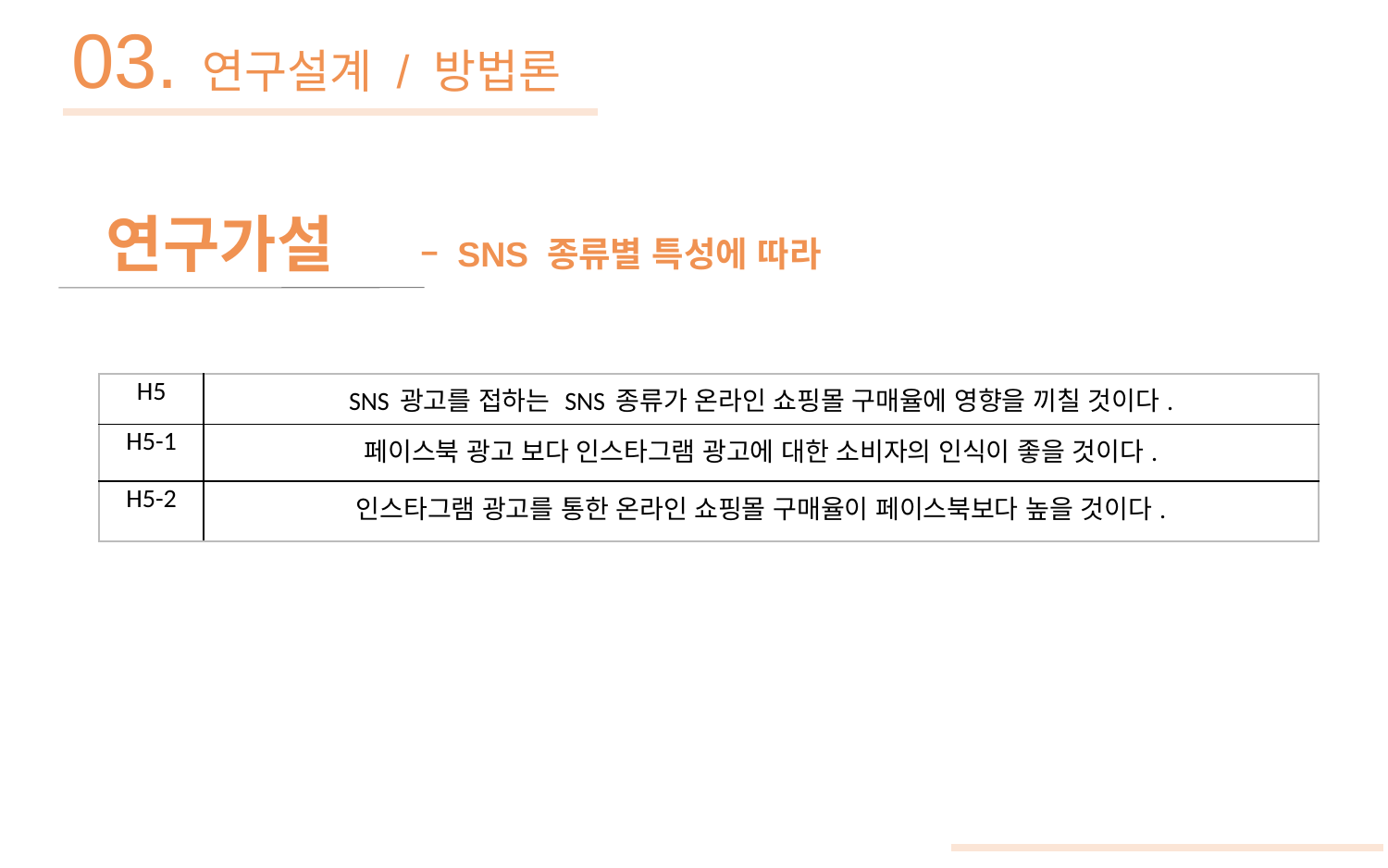

03. 연구설계 / 방법론
연구가설     – SNS 종류별 특성에 따라
| H5 | SNS 광고를 접하는 SNS 종류가 온라인 쇼핑몰 구매율에 영향을 끼칠 것이다. |
| --- | --- |
| H5-1 | 페이스북 광고 보다 인스타그램 광고에 대한 소비자의 인식이 좋을 것이다. |
| H5-2 | 인스타그램 광고를 통한 온라인 쇼핑몰 구매율이 페이스북보다 높을 것이다. |